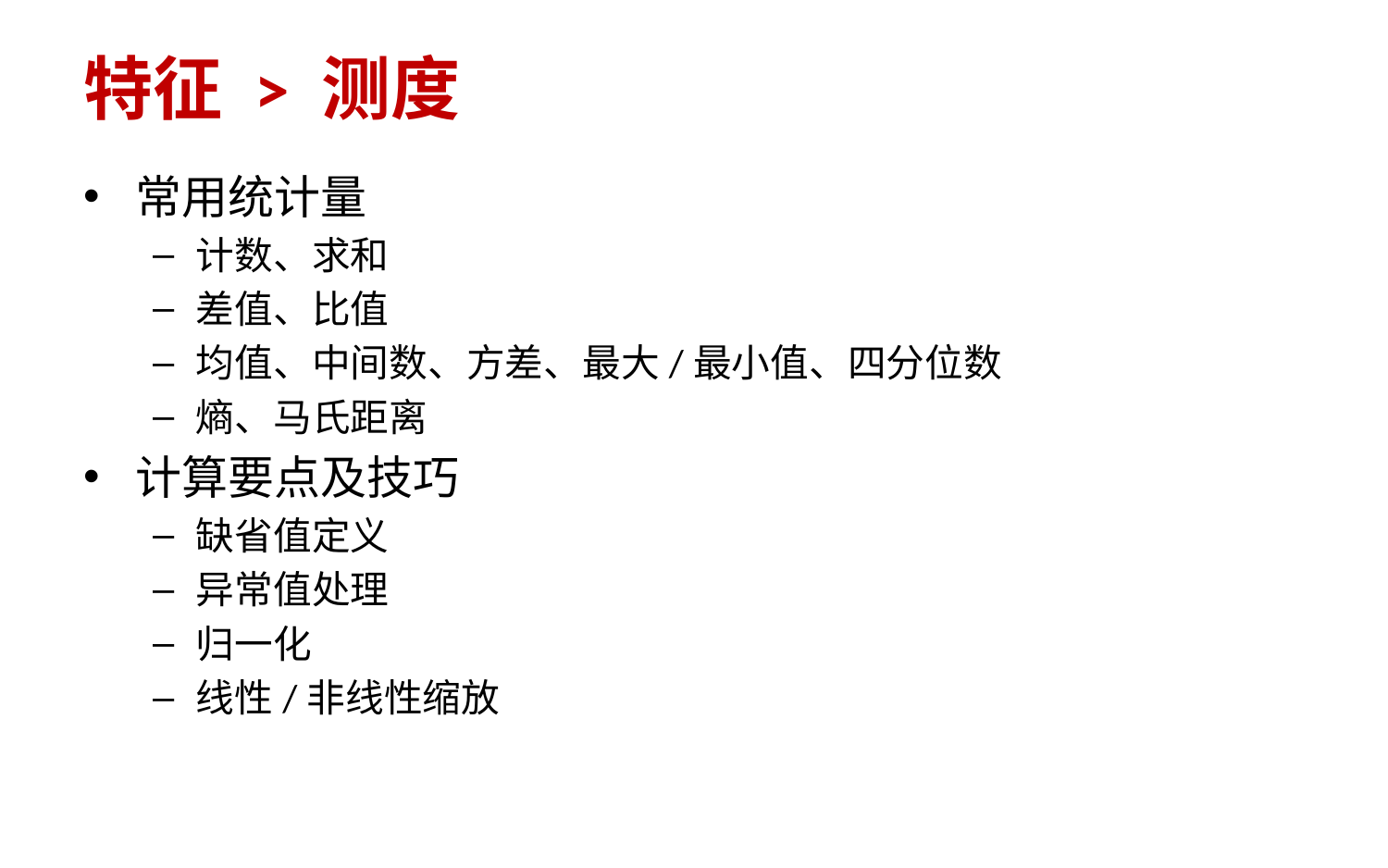

# 特征 > 测度
常用统计量
计数、求和
差值、比值
均值、中间数、方差、最大/最小值、四分位数
熵、马氏距离
计算要点及技巧
缺省值定义
异常值处理
归一化
线性/非线性缩放